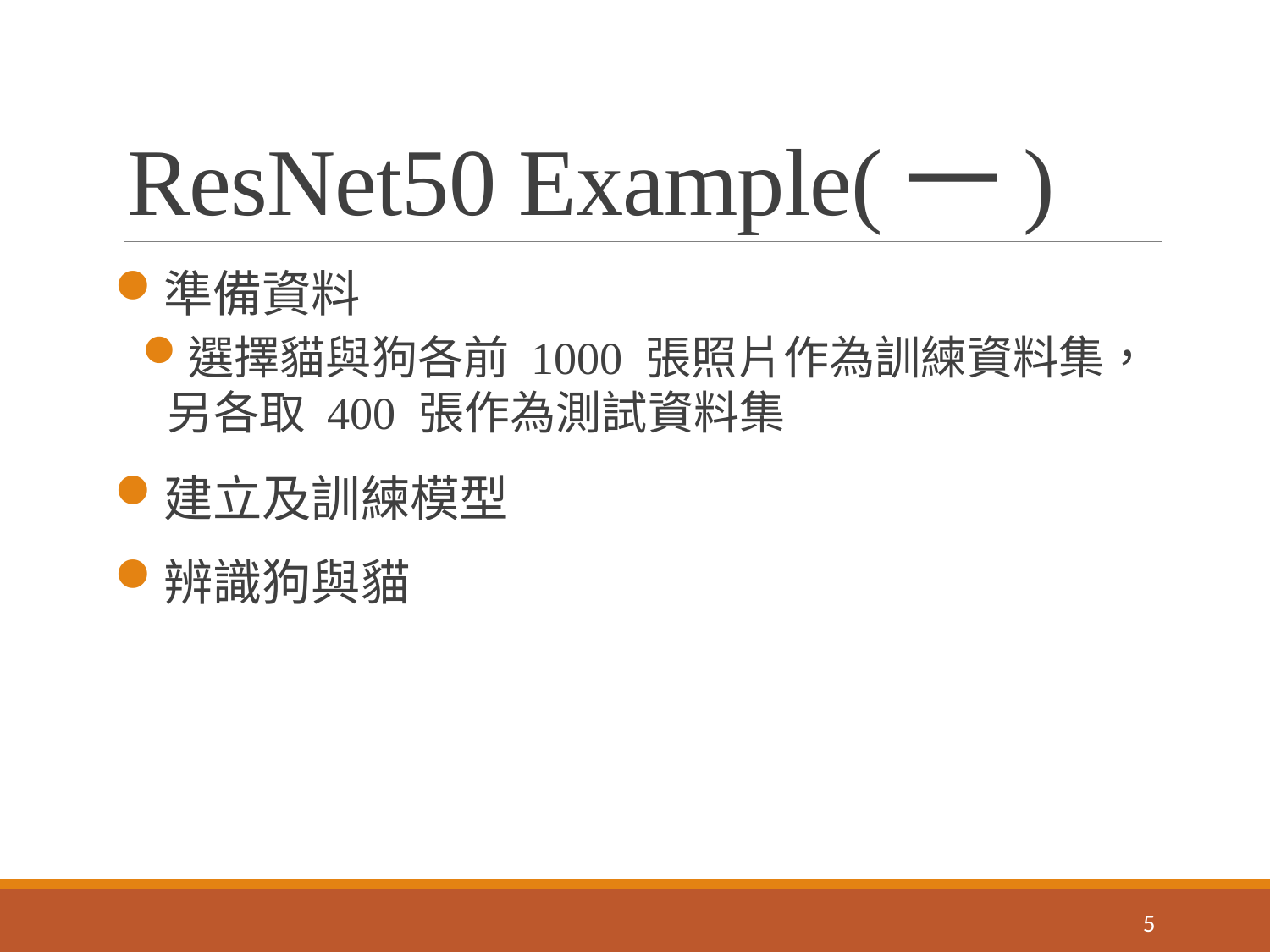

# ResNet50 Example(一)
準備資料
選擇貓與狗各前 1000 張照片作為訓練資料集，另各取 400 張作為測試資料集
建立及訓練模型
辨識狗與貓

5